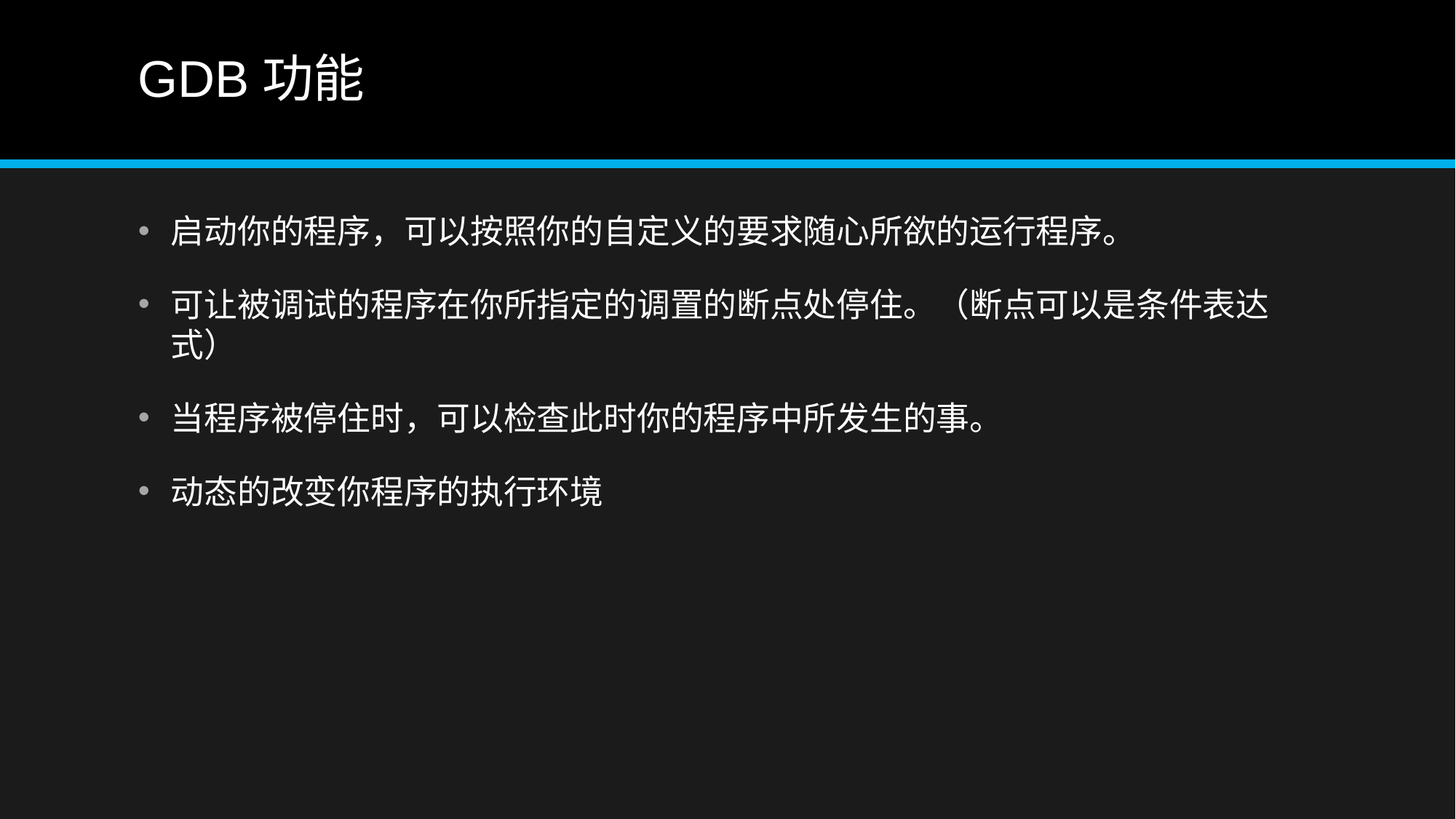

# GDB功能
启动你的程序，可以按照你的自定义的要求随心所欲的运行程序。
可让被调试的程序在你所指定的调置的断点处停住。（断点可以是条件表达式）
当程序被停住时，可以检查此时你的程序中所发生的事。
动态的改变你程序的执行环境